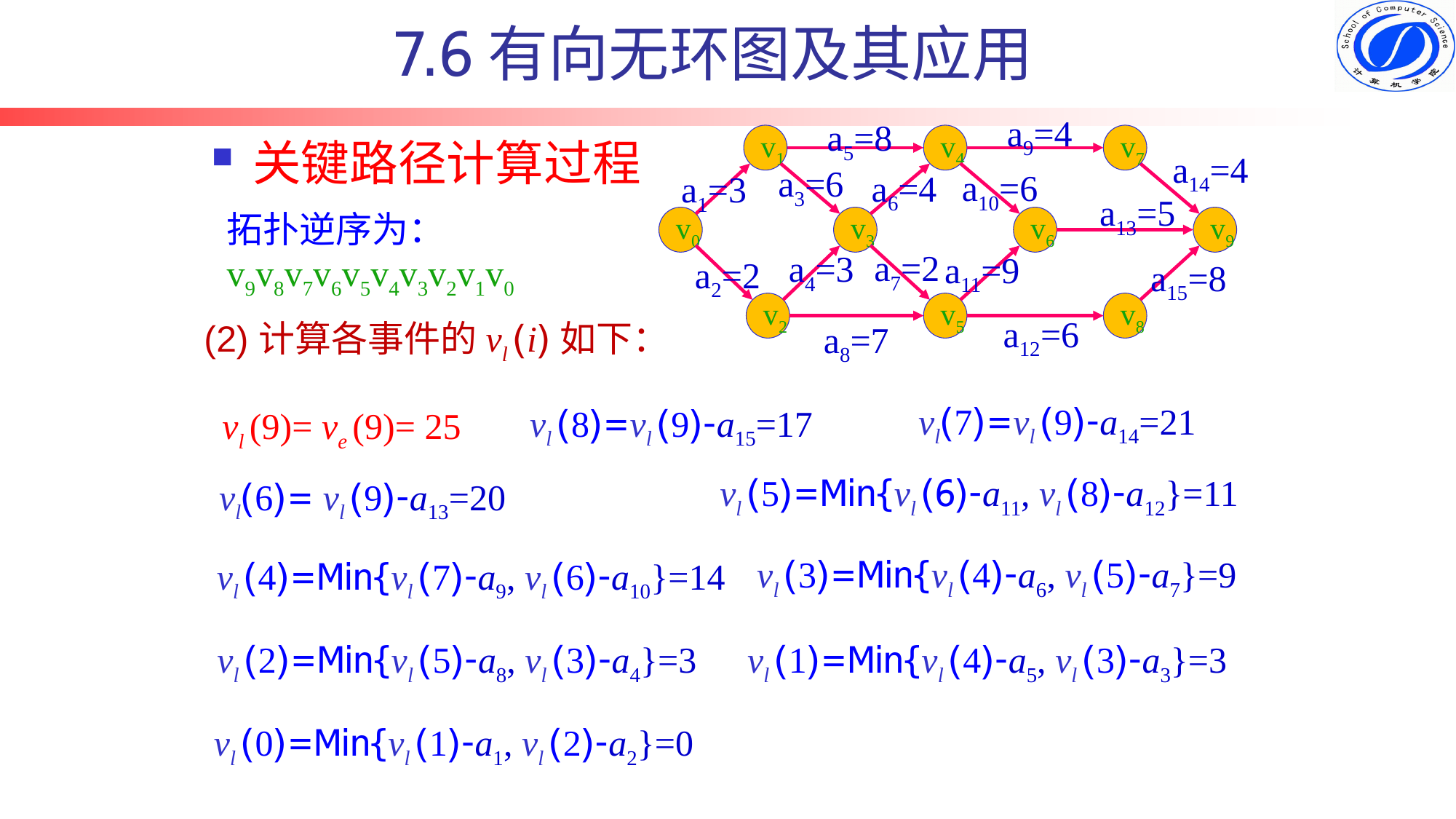

7.6有向无环图及其应用
a9=4
a5=8
v1
v4
v7
a14=4
a3=6
a10=6
a6=4
a1=3
a13=5
v0
v3
v6
v9
a7=2
a4=3
a11=9
a2=2
a15=8
v2
v5
v8
a12=6
a8=7
关键路径计算过程
拓扑逆序为：v9v8v7v6v5v4v3v2v1v0
计算各事件的vl (i)如下：
vl(7)=vl (9)-a14=21
vl (8)=vl (9)-a15=17
vl (9)= ve (9)= 25
vl (5)=Min{vl (6)-a11, vl (8)-a12}=11
vl(6)= vl (9)-a13=20
vl (3)=Min{vl (4)-a6, vl (5)-a7}=9
vl (4)=Min{vl (7)-a9, vl (6)-a10}=14
vl (1)=Min{vl (4)-a5, vl (3)-a3}=3
vl (2)=Min{vl (5)-a8, vl (3)-a4}=3
vl (0)=Min{vl (1)-a1, vl (2)-a2}=0